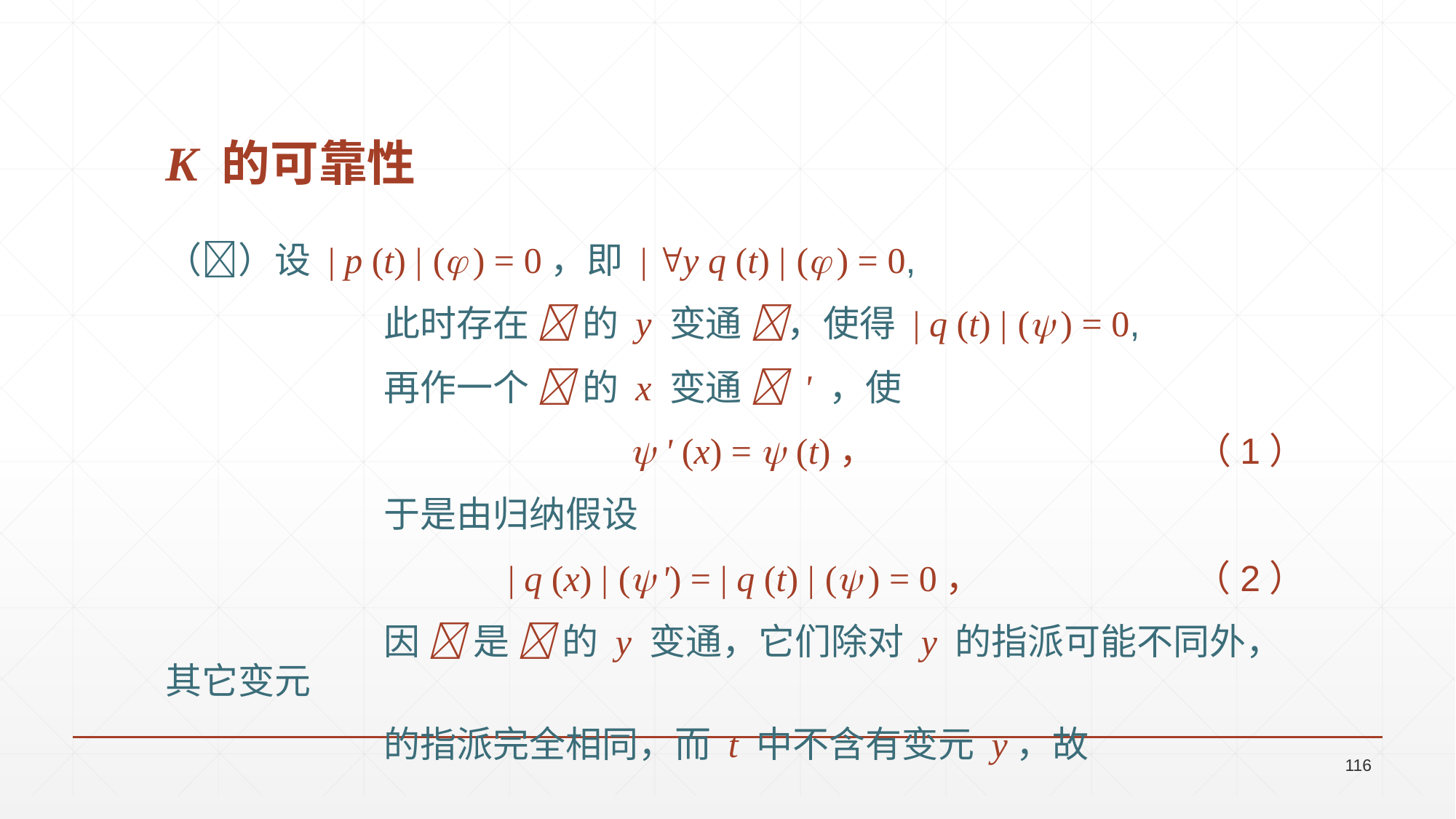

# K 的可靠性
（⇐）设 | p (t) | (ϕ ) = 0，即 | ∀y q (t) | (ϕ ) = 0,
		此时存在 ϕ 的 y 变通 ψ，使得 | q (t) | (ψ ) = 0,
		再作一个 ψ 的 x 变通 ψ ʹ ，使
ψ ʹ (x) = ψ (t)，                                       （1）
		于是由归纳假设
| q (x) | (ψ ʹ) = | q (t) | (ψ ) = 0，                          （2）
		因 ψ 是 ϕ 的 y 变通，它们除对 y 的指派可能不同外，其它变元
		的指派完全相同，而 t 中不含有变元 y，故

116